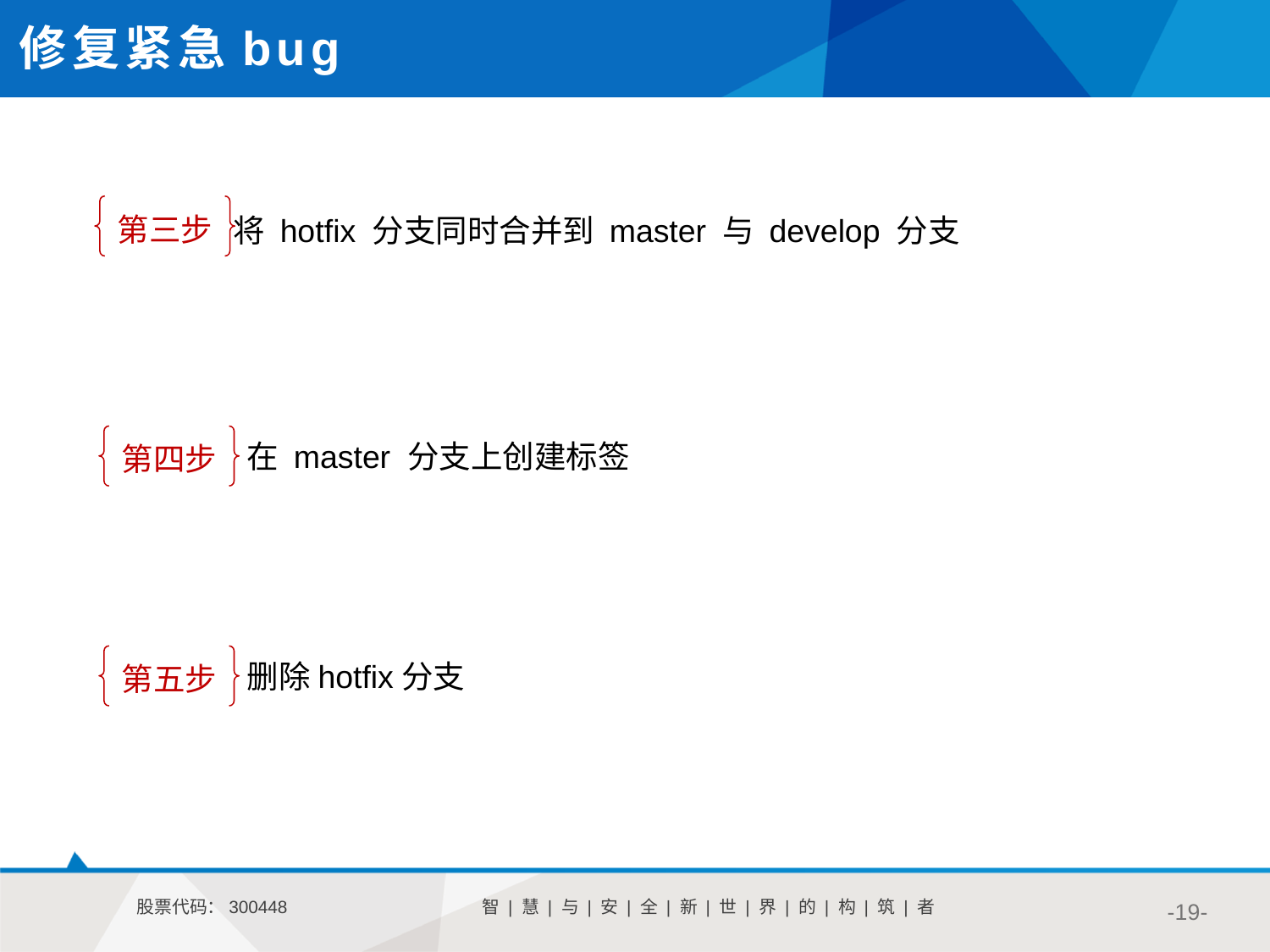

修复紧急bug
第三步
将 hotfix 分支同时合并到 master 与 develop 分支
第四步
在 master 分支上创建标签
第五步
删除hotfix分支